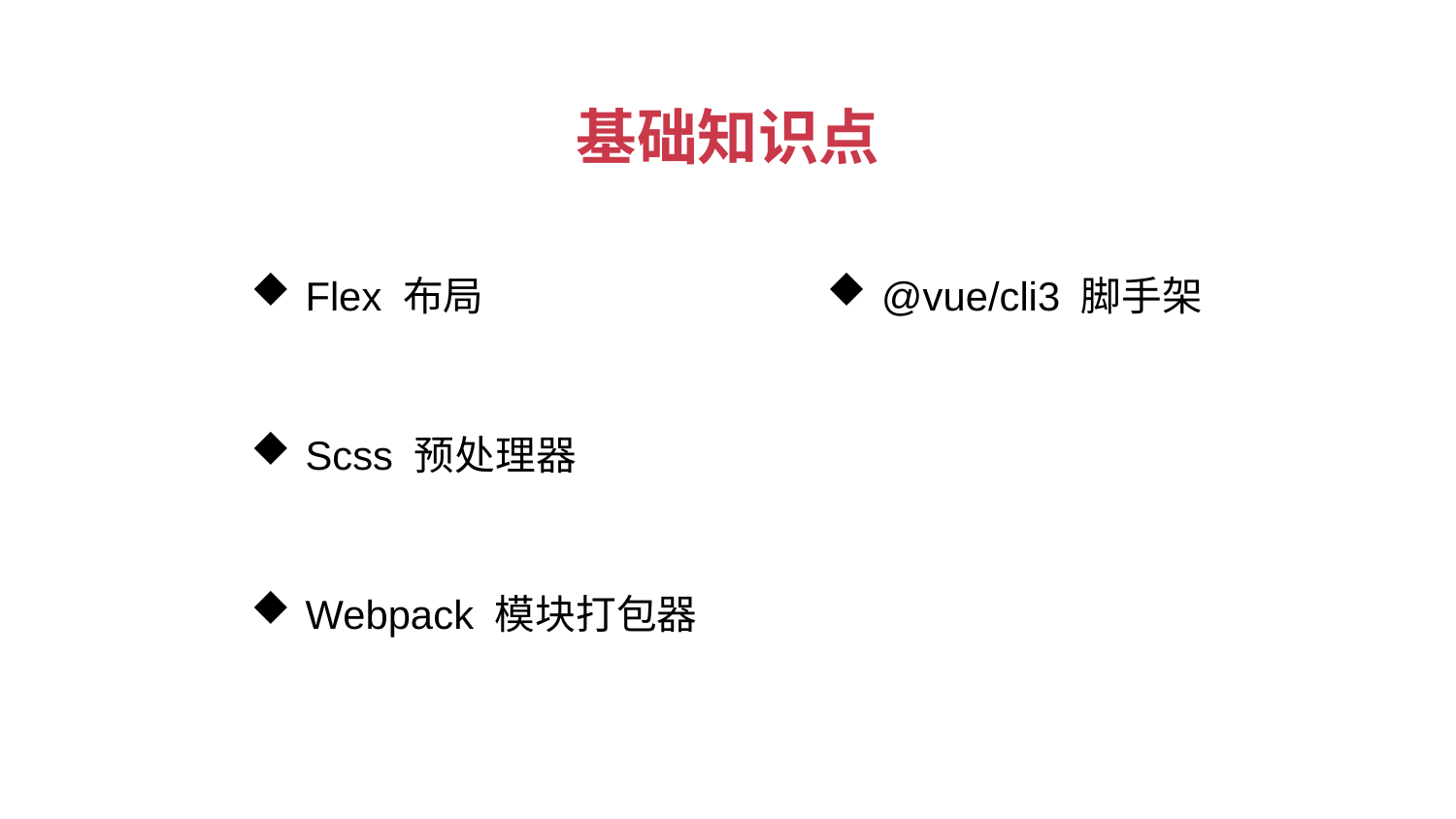

基础知识点
Flex 布局
@vue/cli3 脚手架
Scss 预处理器
Webpack 模块打包器